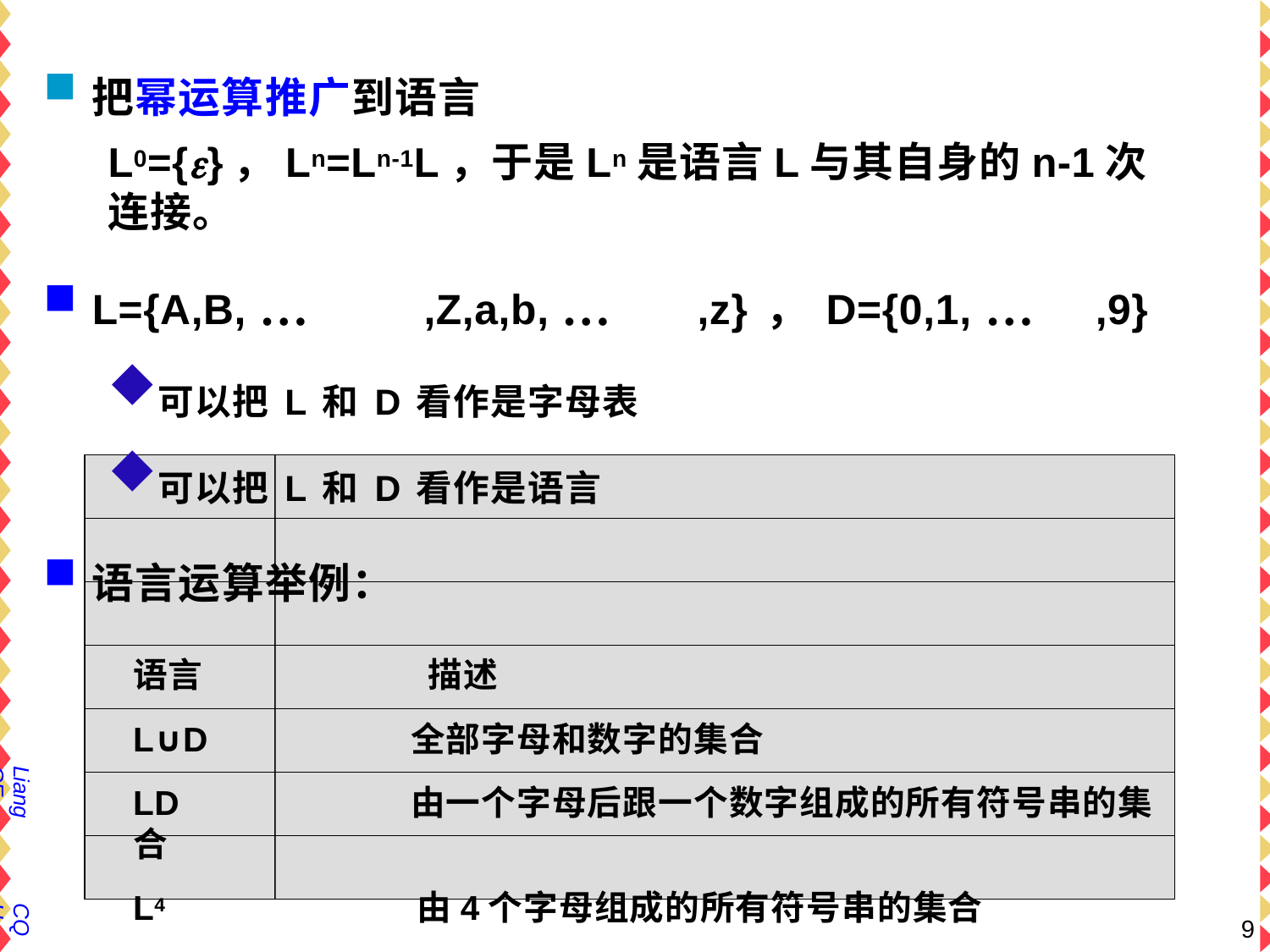

把幂运算推广到语言
L0={ε}，Ln=Ln-1L，于是Ln是语言L与其自身的n-1次连接。
L={A,B, …	,Z,a,b, …	,z}，D={0,1, …	,9}
可以把L和D看作是字母表
可以把L和D看作是语言
语言运算举例：
语言	描述
L∪D	全部字母和数字的集合
LD	由一个字母后跟一个数字组成的所有符号串的集合
L4	由4个字母组成的所有符号串的集合
L*	由字母组成的所有符号串（包括ε）的集合
L(L∪D)*	以字母开头，后跟字母、数字组成的所有符号串的集合
D+	由一个或若干个数字组成的所有符号串的集合

Liang GE

CQU
9